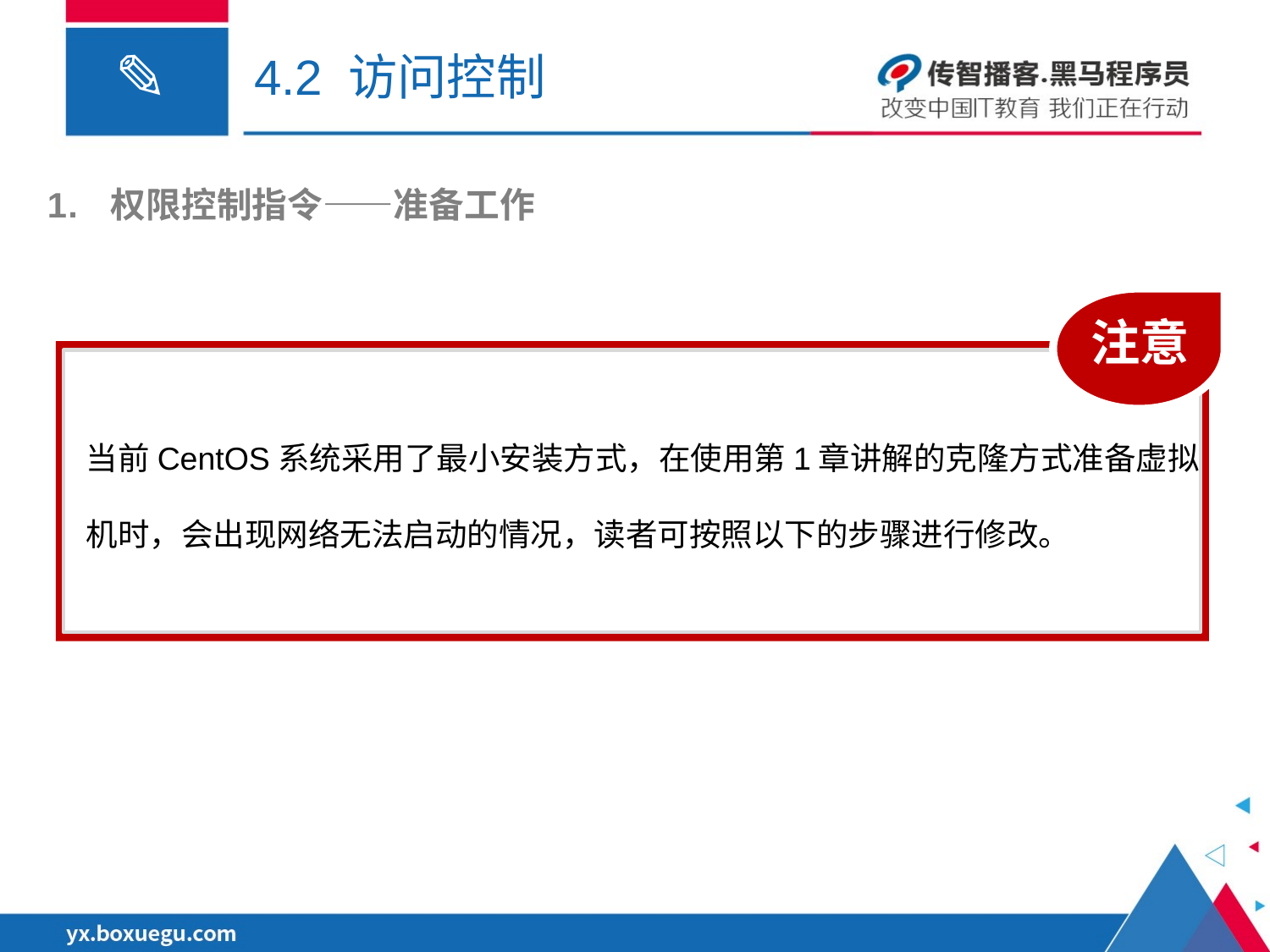

# 4.2 访问控制
权限控制指令——准备工作

注意

当前CentOS系统采用了最小安装方式，在使用第1章讲解的克隆方式准备虚拟机时，会出现网络无法启动的情况，读者可按照以下的步骤进行修改。